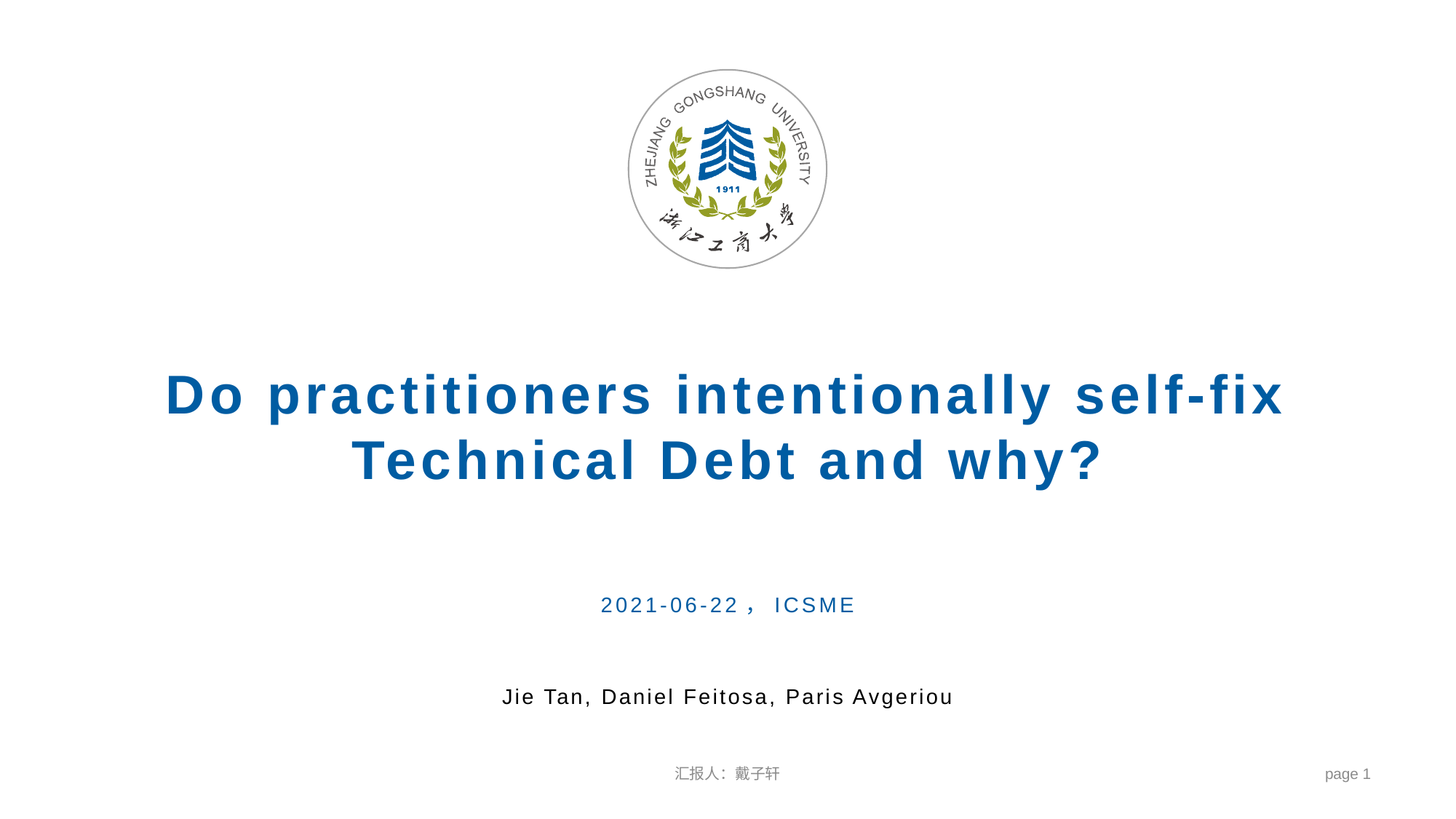

# Do practitioners intentionally self-fix Technical Debt and why?
2021-06-22，ICSME
Jie Tan, Daniel Feitosa, Paris Avgeriou

汇报人：戴子轩
page 1